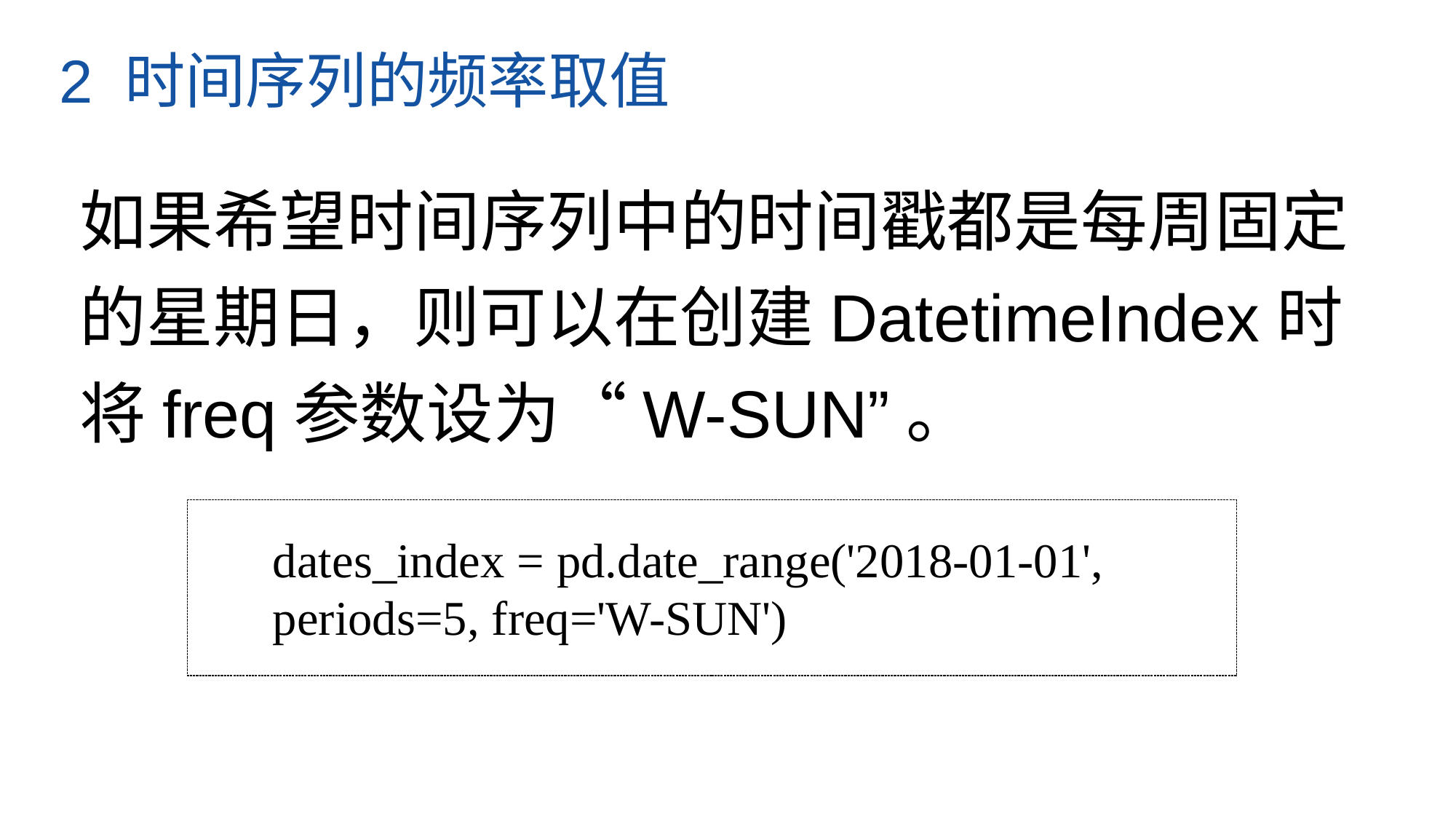

2 时间序列的频率取值
如果希望时间序列中的时间戳都是每周固定的星期日，则可以在创建DatetimeIndex时将freq参数设为“W-SUN”。

dates_index = pd.date_range('2018-01-01', periods=5, freq='W-SUN')